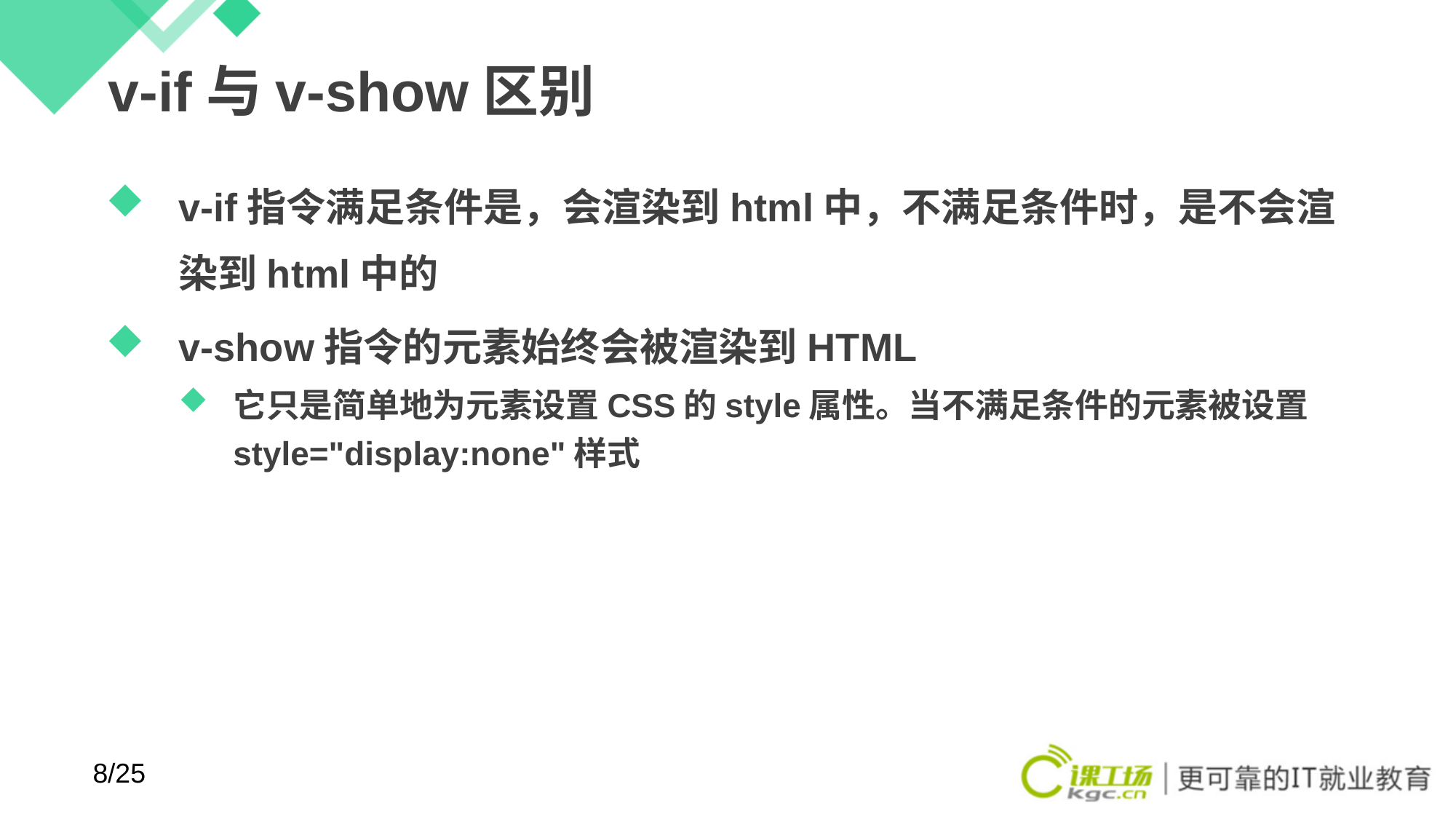

# v-if与v-show区别
v-if指令满足条件是，会渲染到html中，不满足条件时，是不会渲染到html中的
v-show指令的元素始终会被渲染到HTML
它只是简单地为元素设置CSS的style属性。当不满足条件的元素被设置style="display:none"样式